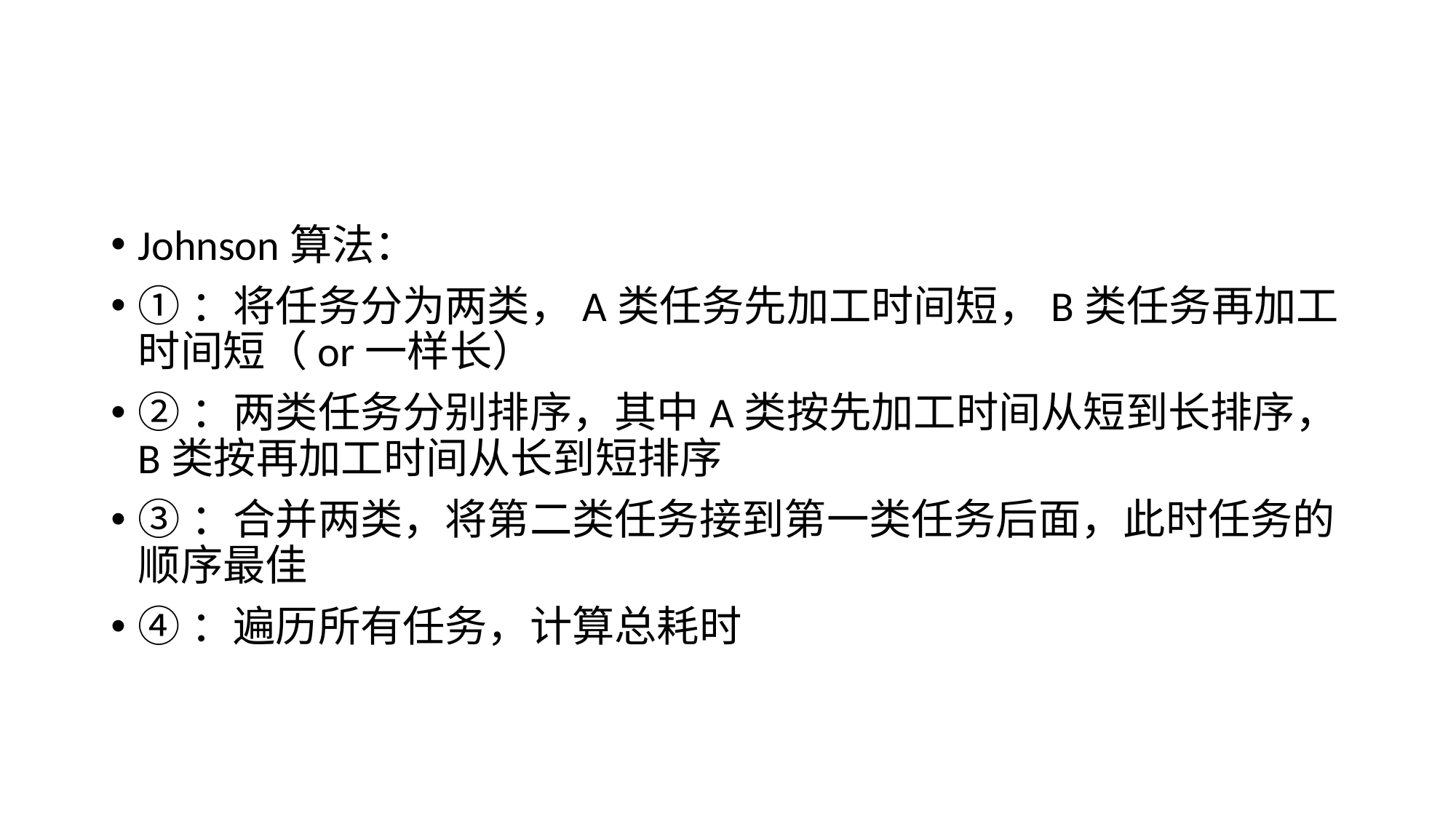

#
Johnson算法：
①：将任务分为两类，A类任务先加工时间短，B类任务再加工时间短（or一样长）
②：两类任务分别排序，其中A类按先加工时间从短到长排序，B类按再加工时间从长到短排序
③：合并两类，将第二类任务接到第一类任务后面，此时任务的顺序最佳
④：遍历所有任务，计算总耗时